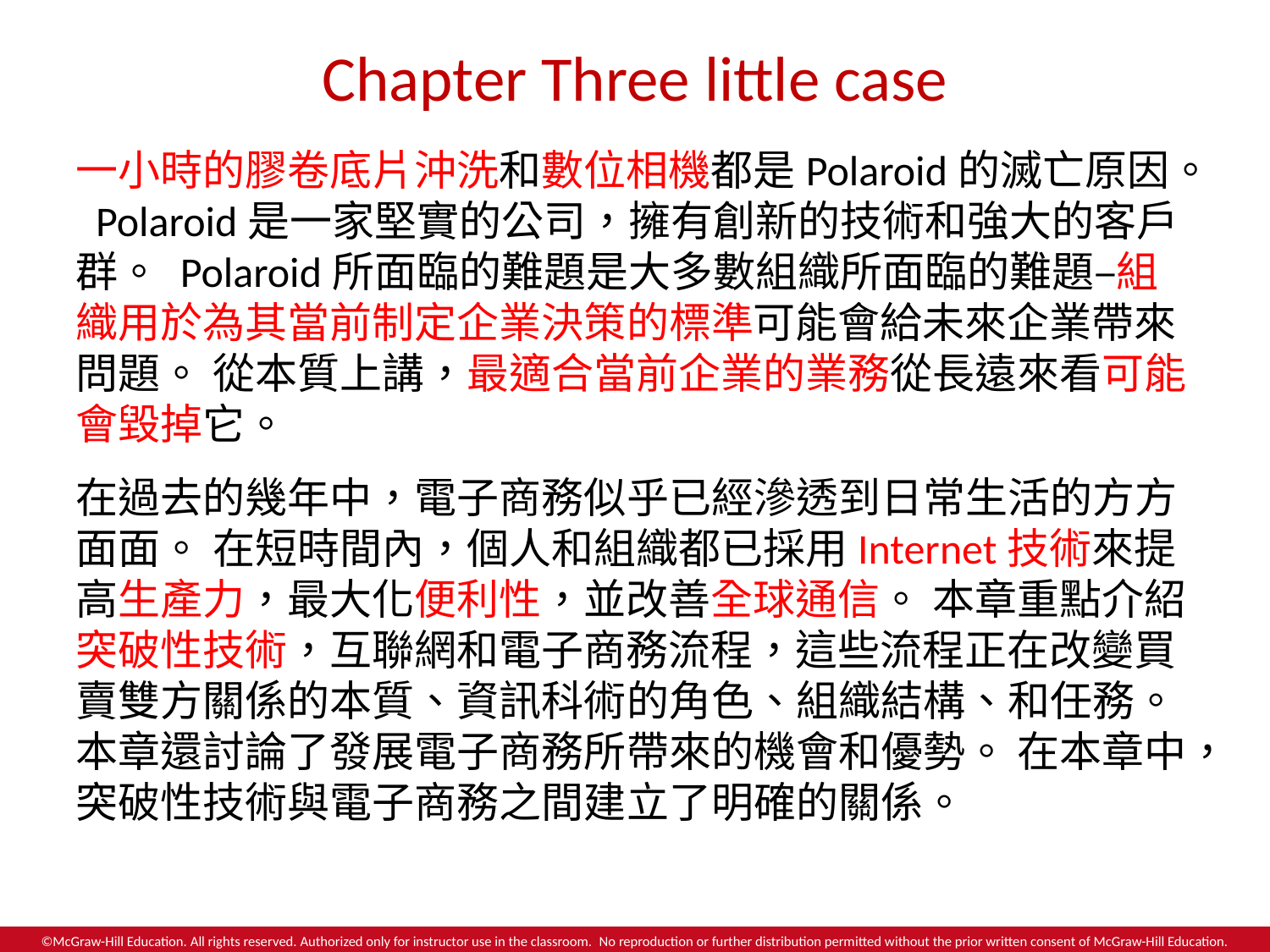

# Chapter Three little case
一小時的膠卷底片沖洗和數位相機都是Polaroid的滅亡原因。 Polaroid是一家堅實的公司，擁有創新的技術和強大的客戶群。 Polaroid所面臨的難題是大多數組織所面臨的難題–組織用於為其當前制定企業決策的標準可能會給未來企業帶來問題。 從本質上講，最適合當前企業的業務從長遠來看可能會毀掉它。
在過去的幾年中，電子商務似乎已經滲透到日常生活的方方面面。 在短時間內，個人和組織都已採用Internet技術來提高生產力，最大化便利性，並改善全球通信。 本章重點介紹突破性技術，互聯網和電子商務流程，這些流程正在改變買賣雙方關係的本質、資訊科術的角色、組織結構、和任務。 本章還討論了發展電子商務所帶來的機會和優勢。 在本章中，突破性技術與電子商務之間建立了明確的關係。